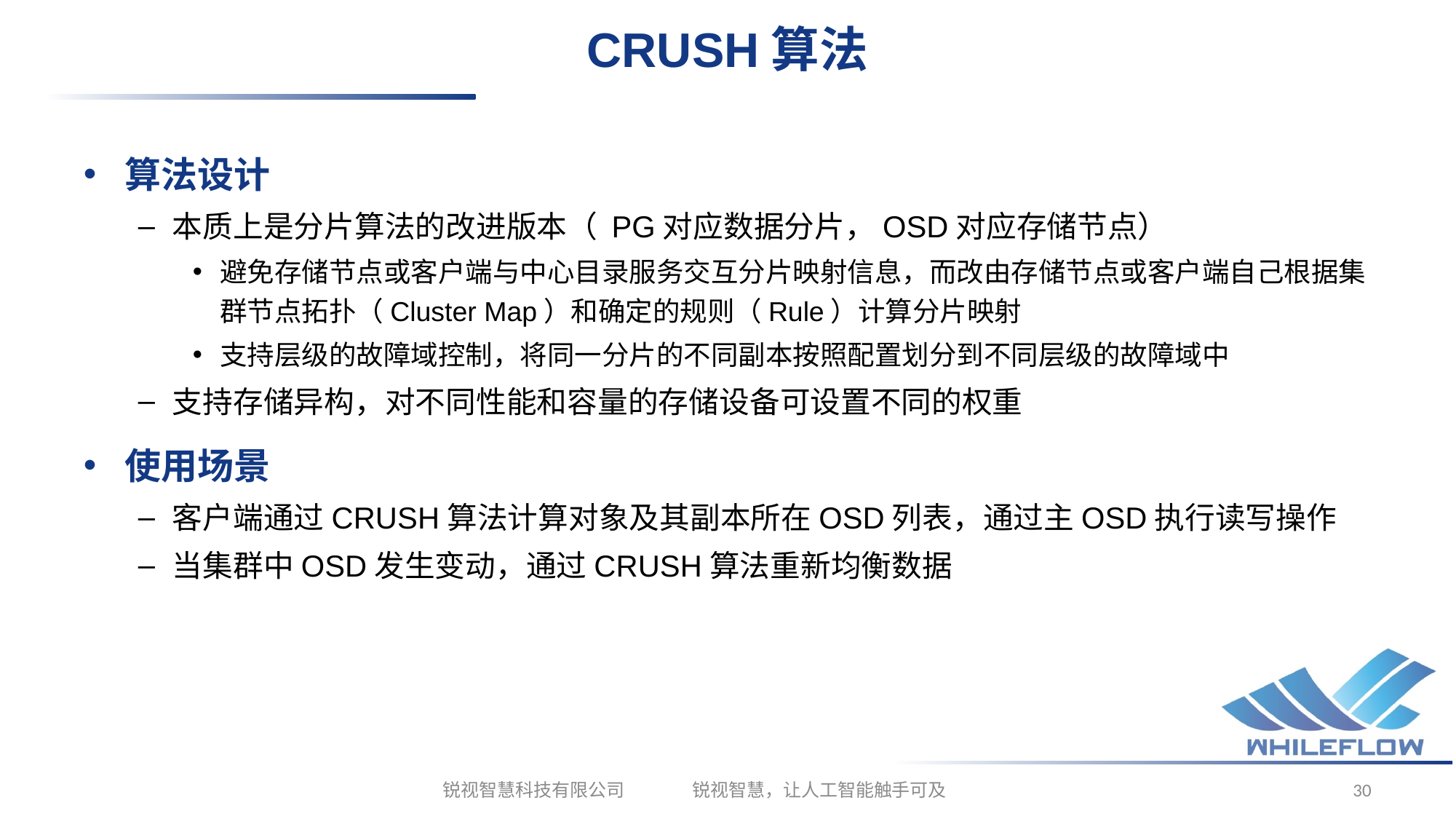

# CRUSH算法
算法设计
本质上是分片算法的改进版本（ PG对应数据分片，OSD对应存储节点）
避免存储节点或客户端与中心目录服务交互分片映射信息，而改由存储节点或客户端自己根据集群节点拓扑（Cluster Map）和确定的规则（Rule）计算分片映射
支持层级的故障域控制，将同一分片的不同副本按照配置划分到不同层级的故障域中
支持存储异构，对不同性能和容量的存储设备可设置不同的权重
使用场景
客户端通过CRUSH算法计算对象及其副本所在OSD列表，通过主OSD执行读写操作
当集群中OSD发生变动，通过CRUSH算法重新均衡数据
锐视智慧科技有限公司            锐视智慧，让人工智能触手可及
30